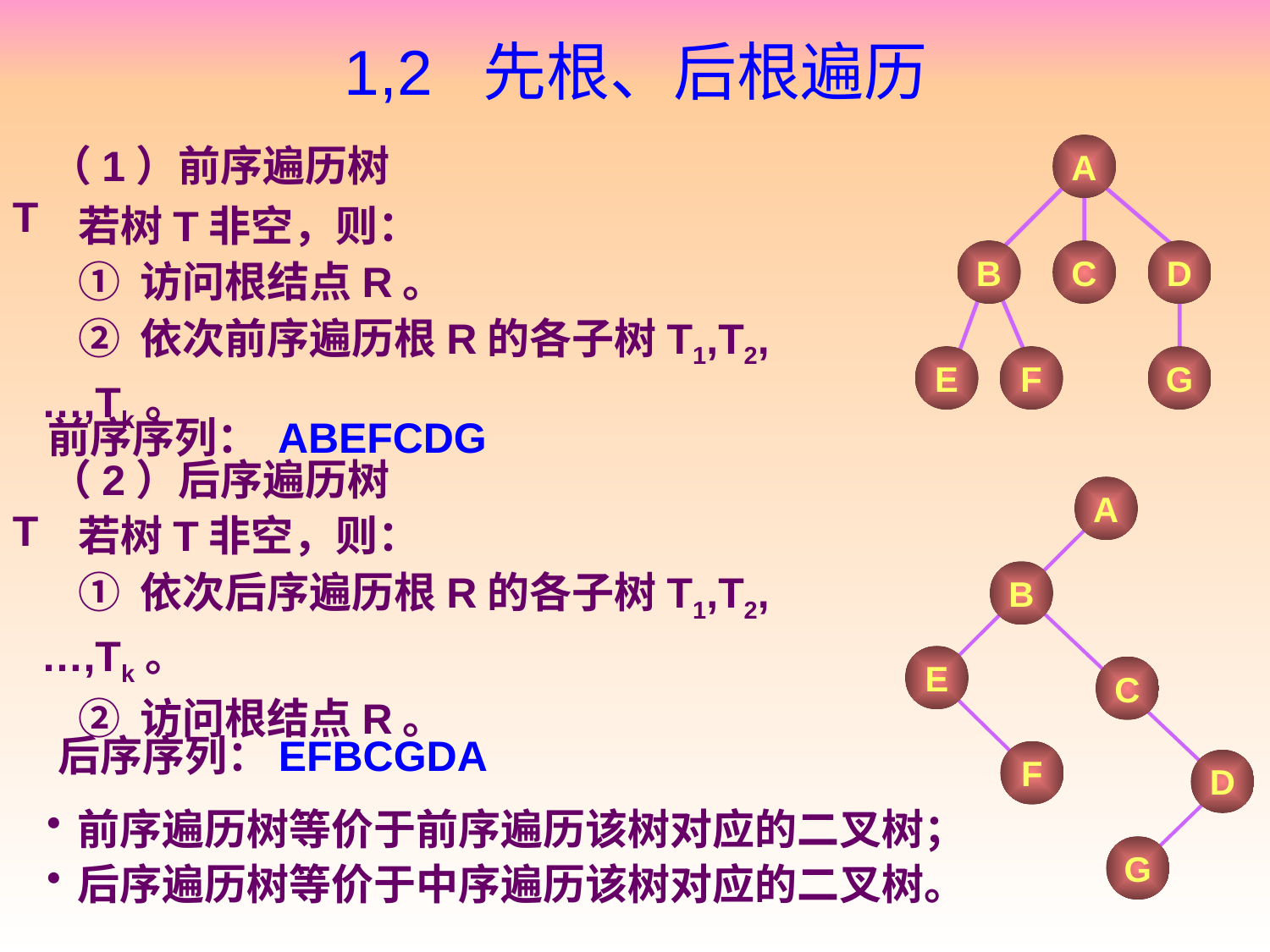

# 1,2  先根、后根遍历
A

B
C
D

E
F
G
（1）前序遍历树T
若树T非空，则：
① 访问根结点R。
② 依次前序遍历根R的各子树T1,T2,…,Tk。
前序序列：
ABEFCDG
（2）后序遍历树T
A

B

E
C

F
D

G
若树T非空，则：
① 依次后序遍历根R的各子树T1,T2,…,Tk。
② 访问根结点R。
后序序列：
EFBCGDA
前序遍历树等价于前序遍历该树对应的二叉树；
后序遍历树等价于中序遍历该树对应的二叉树。